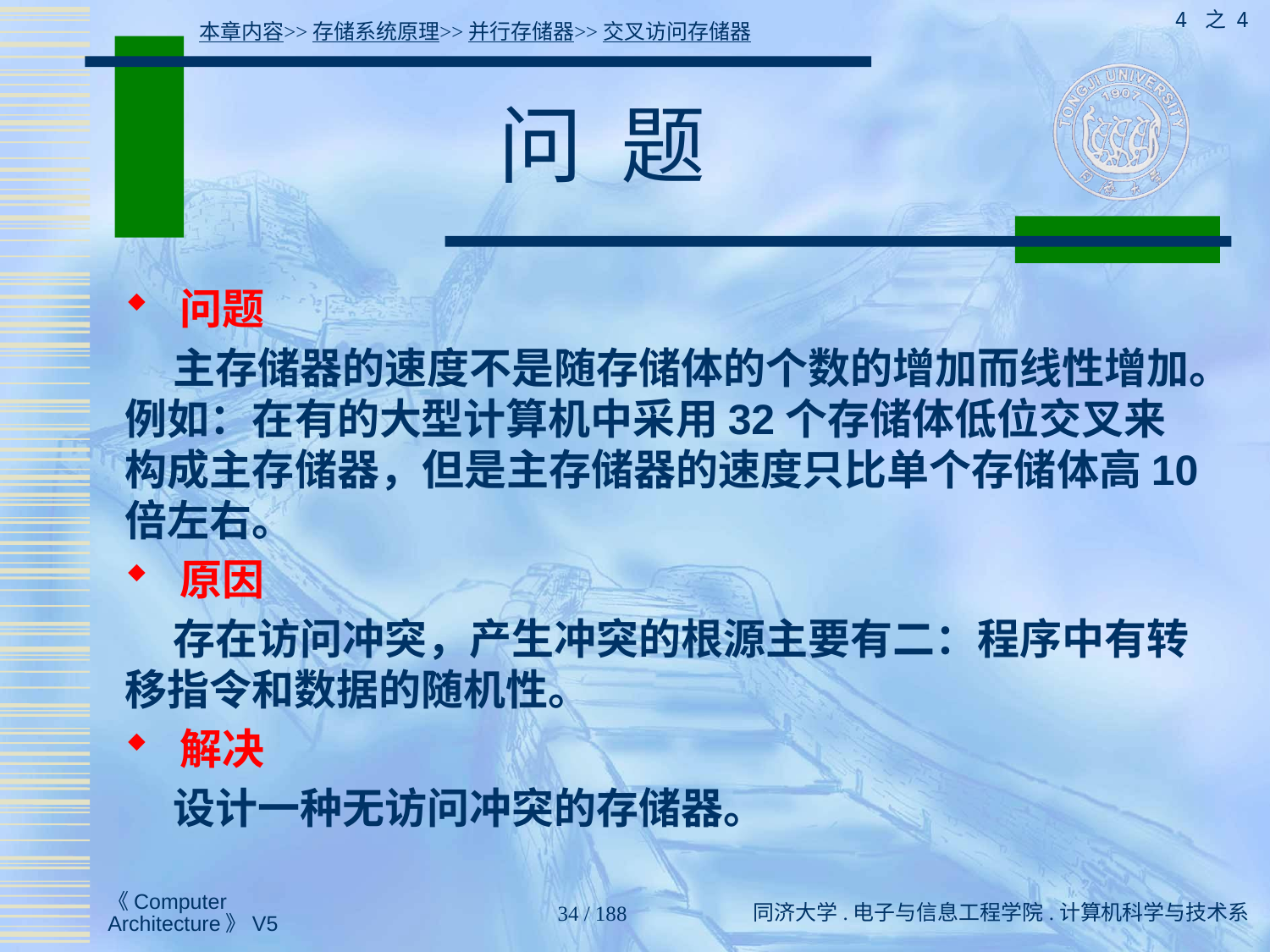

4 之 4
本章内容>>存储系统原理>>并行存储器>>交叉访问存储器
# 问  题
  问题
    主存储器的速度不是随存储体的个数的增加而线性增加。例如：在有的大型计算机中采用32个存储体低位交叉来构成主存储器，但是主存储器的速度只比单个存储体高10倍左右。
  原因
    存在访问冲突，产生冲突的根源主要有二：程序中有转移指令和数据的随机性。
  解决
    设计一种无访问冲突的存储器。